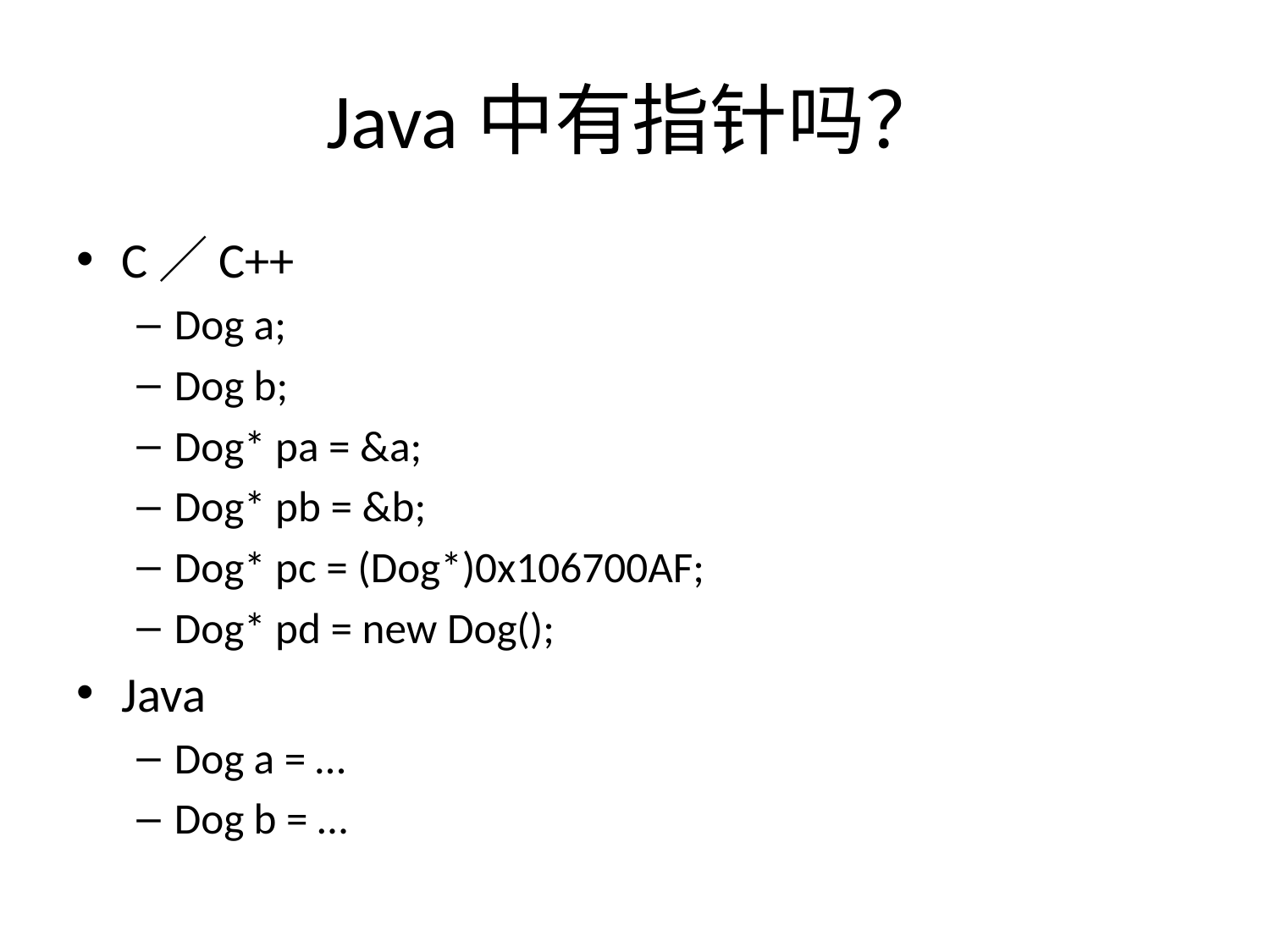

# Java中有指针吗？
C／C++
Dog a;
Dog b;
Dog* pa = &a;
Dog* pb = &b;
Dog* pc = (Dog*)0x106700AF;
Dog* pd = new Dog();
Java
Dog a = …
Dog b = …